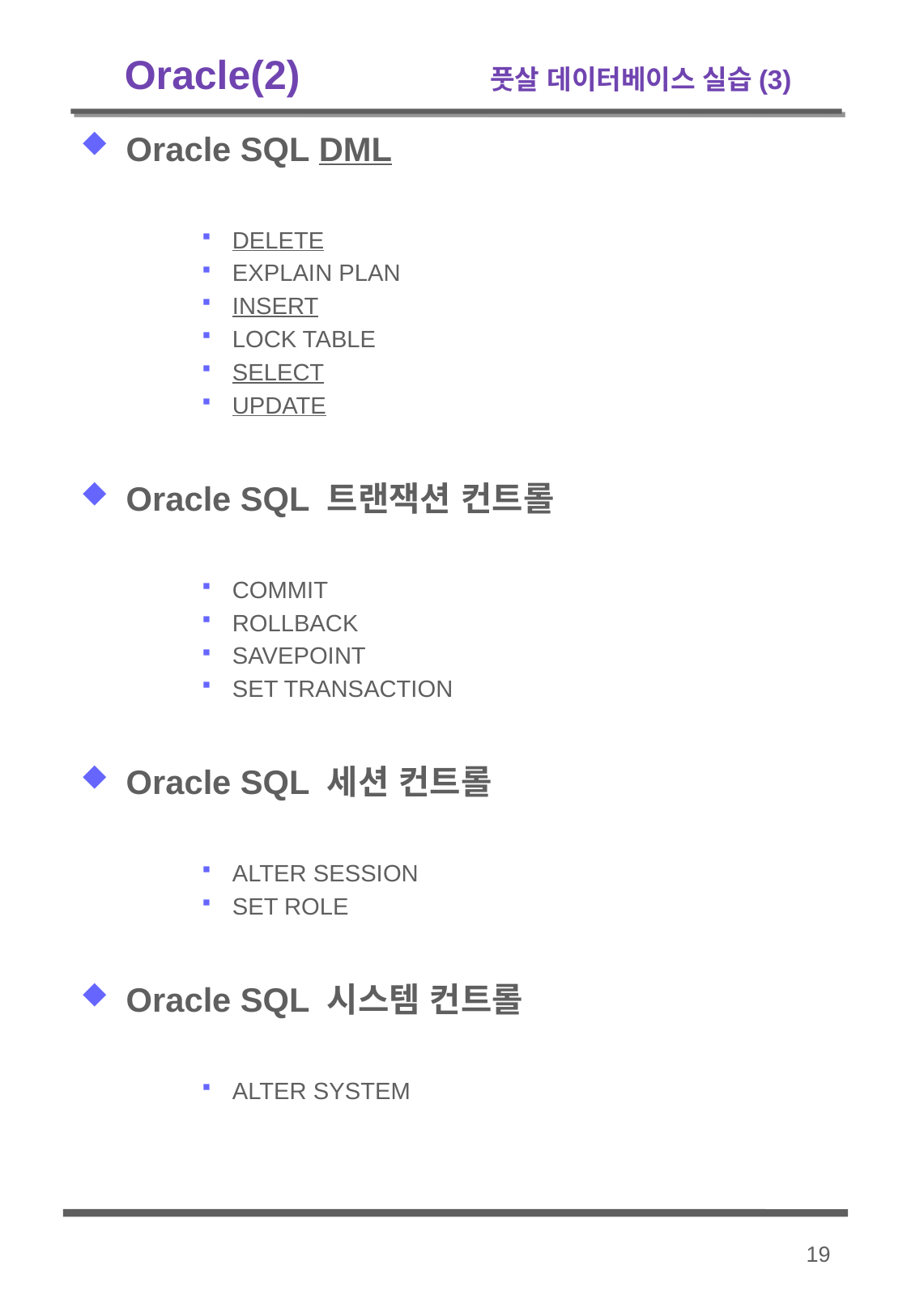

# Oracle(2) 	          풋살 데이터베이스 실습(3)
Oracle SQL DML

DELETE
EXPLAIN PLAN
INSERT
LOCK TABLE
SELECT
UPDATE

Oracle SQL 트랜잭션 컨트롤

COMMIT
ROLLBACK
SAVEPOINT
SET TRANSACTION

Oracle SQL 세션 컨트롤

ALTER SESSION
SET ROLE

Oracle SQL 시스템 컨트롤

ALTER SYSTEM
19